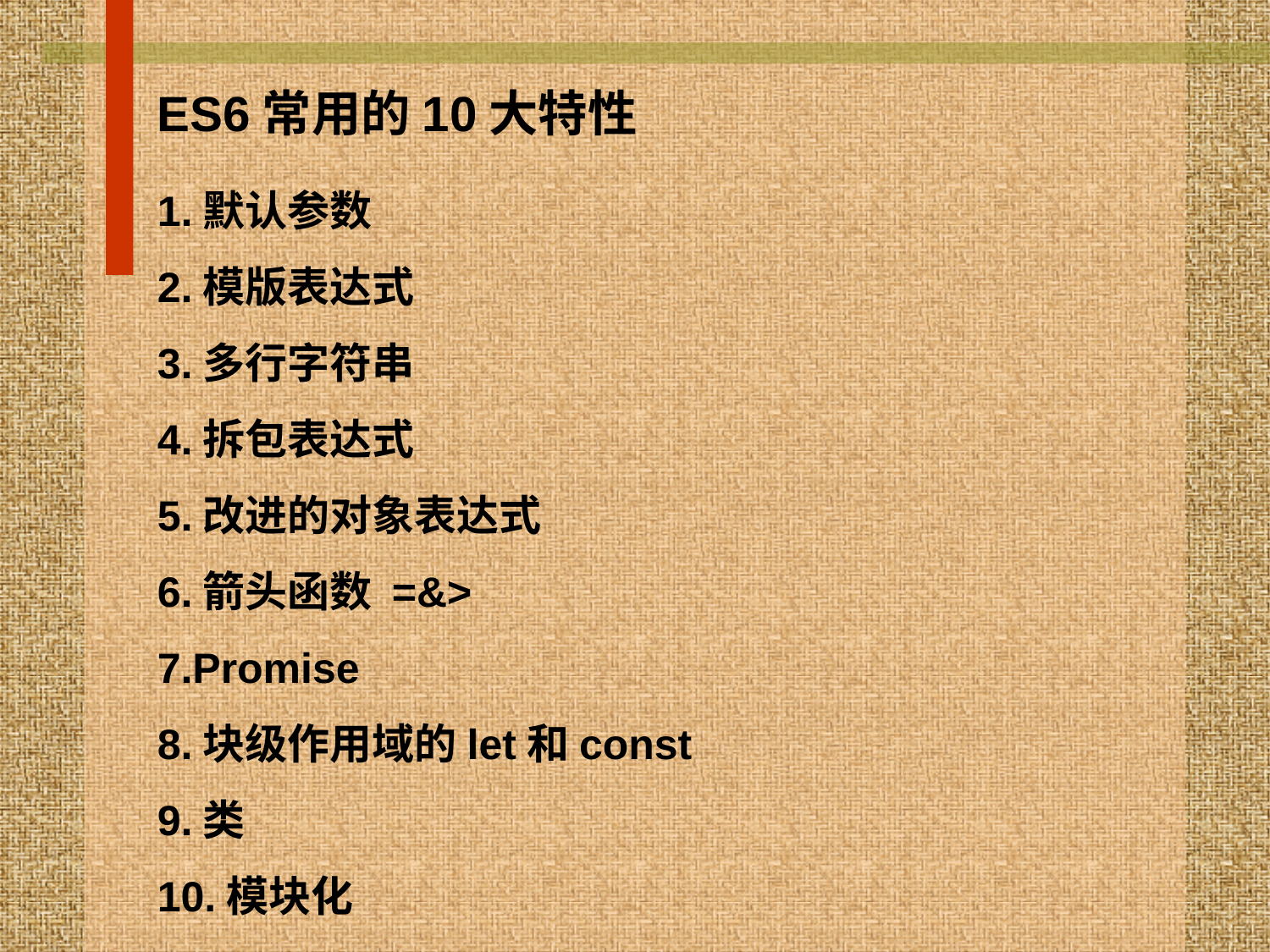

ES6常用的10大特性
1.默认参数 
2.模版表达式 
3.多行字符串 
4.拆包表达式 
5.改进的对象表达式 
6.箭头函数 =&> 
7.Promise 
8.块级作用域的let和const 
9.类 
10.模块化